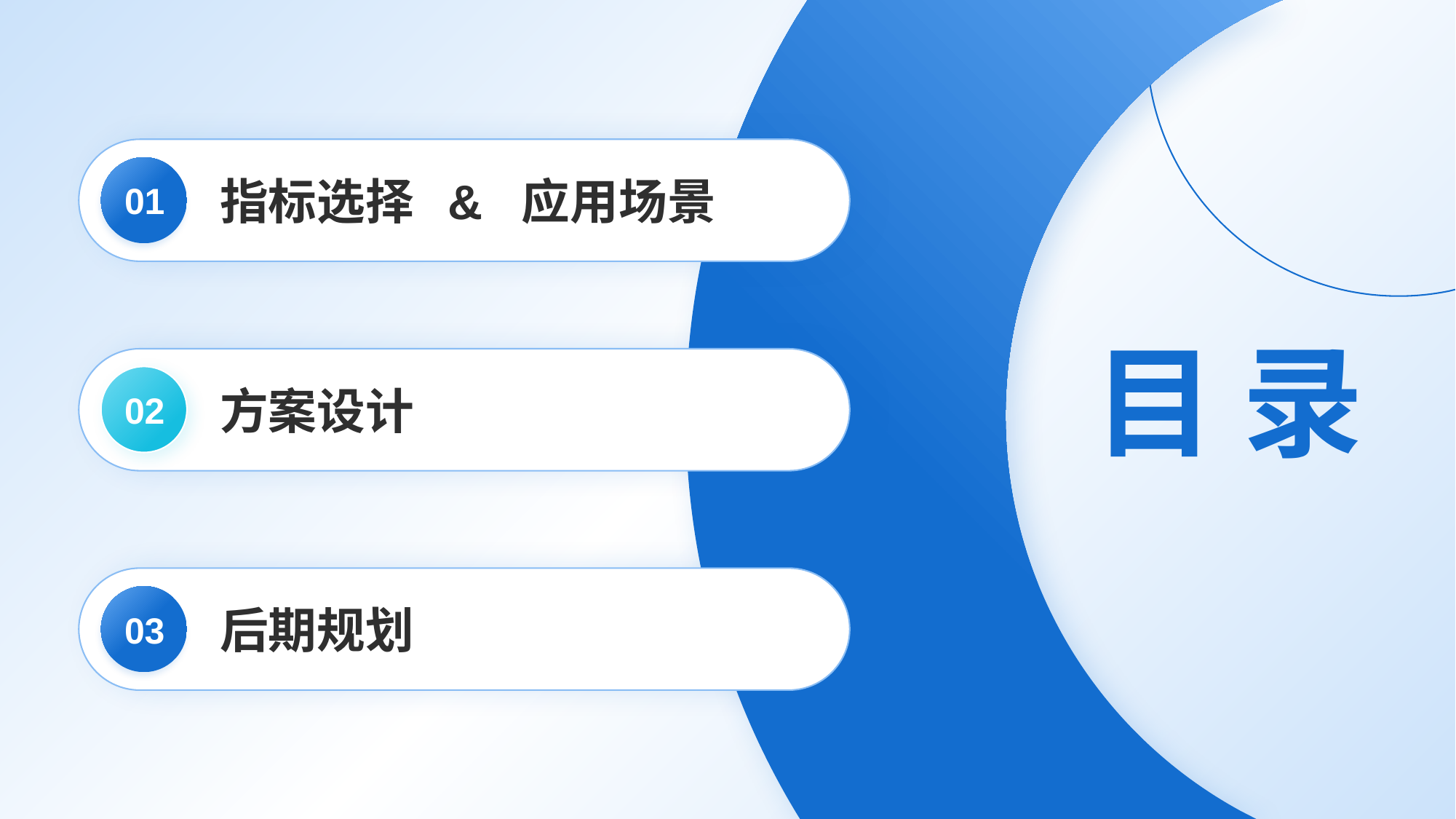

目 录

01
指标选择  &  应用场景

02
方案设计

03
后期规划